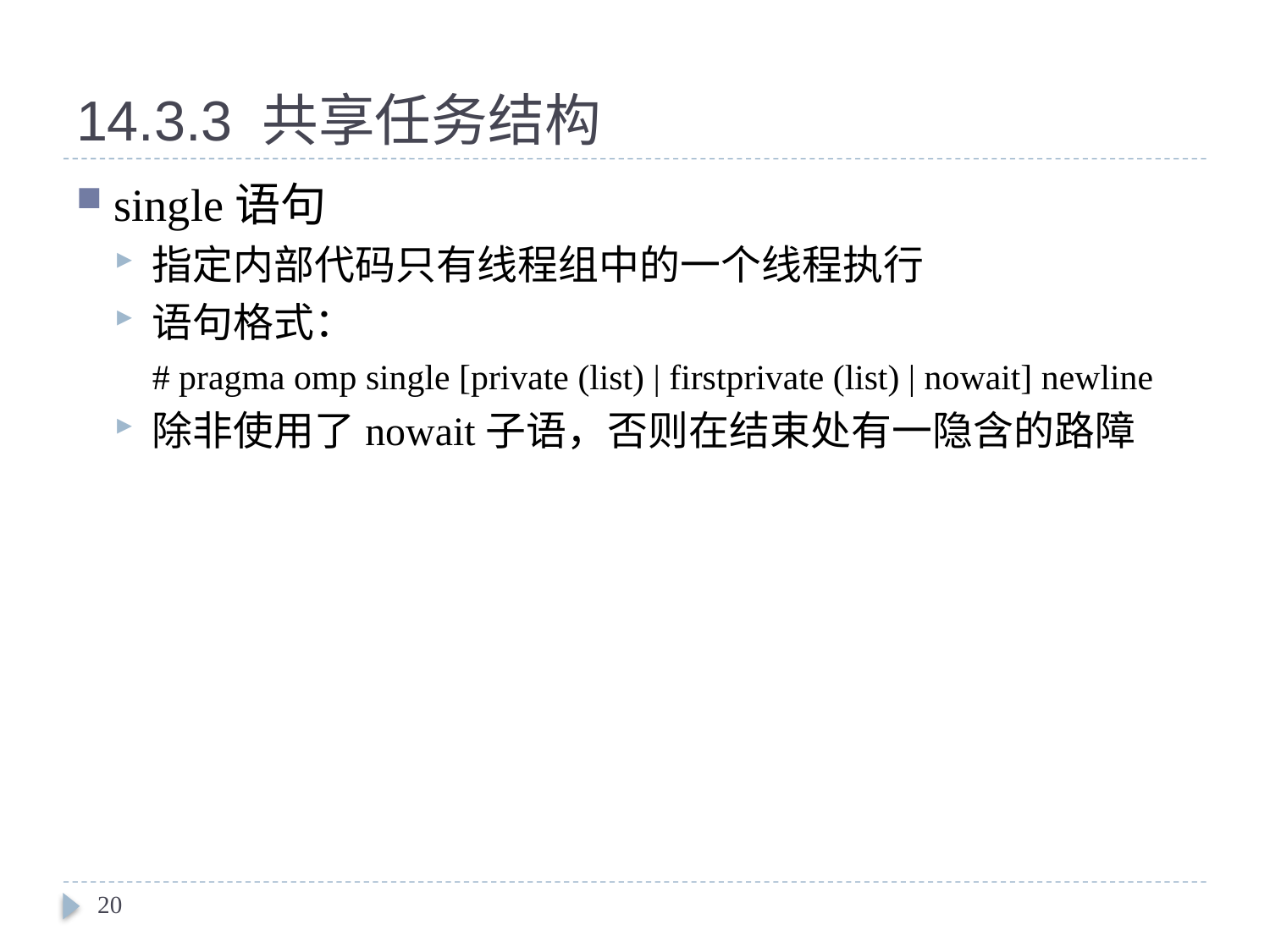

# 14.3.3 共享任务结构
single语句
指定内部代码只有线程组中的一个线程执行
语句格式：
	# pragma omp single [private (list) | firstprivate (list) | nowait] newline
除非使用了nowait子语，否则在结束处有一隐含的路障
20